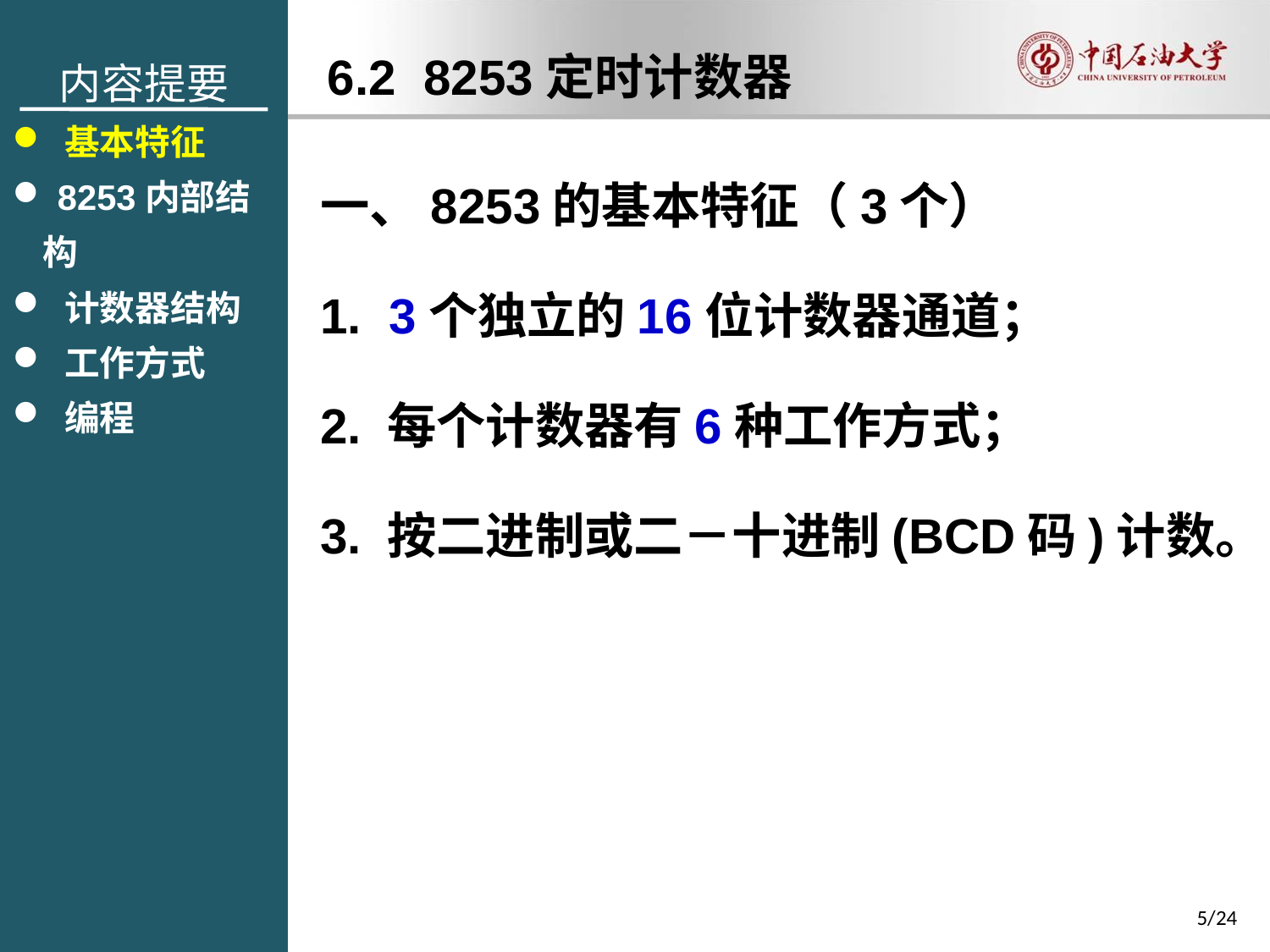

内容提要
 基本特征
 8253内部结构
 计数器结构
 工作方式
 编程

6.2  8253定时计数器
一、8253的基本特征（3个）
1.  3个独立的16位计数器通道；
2. 每个计数器有6种工作方式；
3. 按二进制或二－十进制(BCD码)计数。
5/24